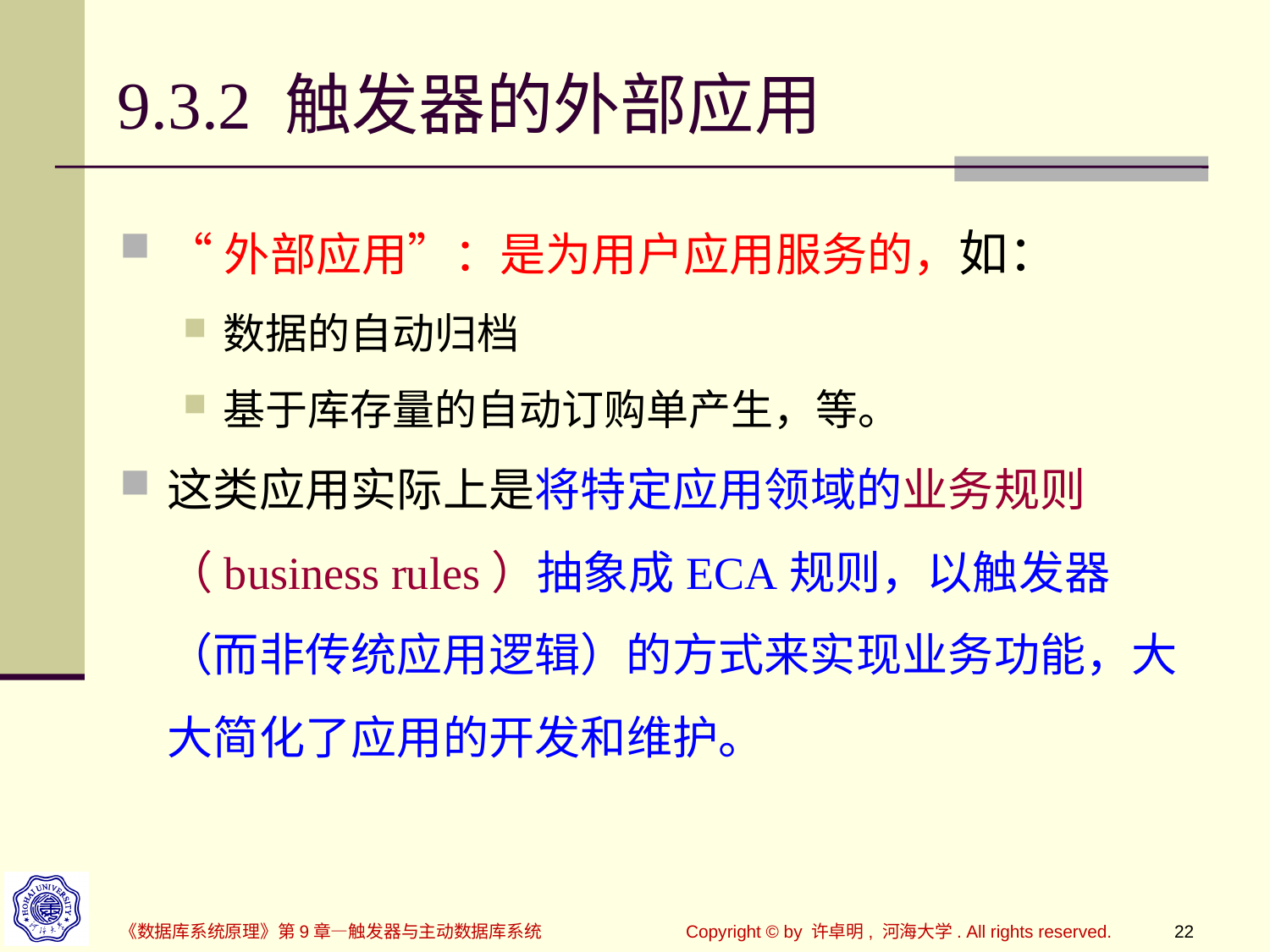

# 9.3.2 触发器的外部应用
“外部应用”：是为用户应用服务的，如：
数据的自动归档
基于库存量的自动订购单产生，等。
这类应用实际上是将特定应用领域的业务规则（business rules）抽象成ECA规则，以触发器（而非传统应用逻辑）的方式来实现业务功能，大大简化了应用的开发和维护。
《数据库系统原理》第9章—触发器与主动数据库系统
Copyright © by 许卓明, 河海大学. All rights reserved.
22